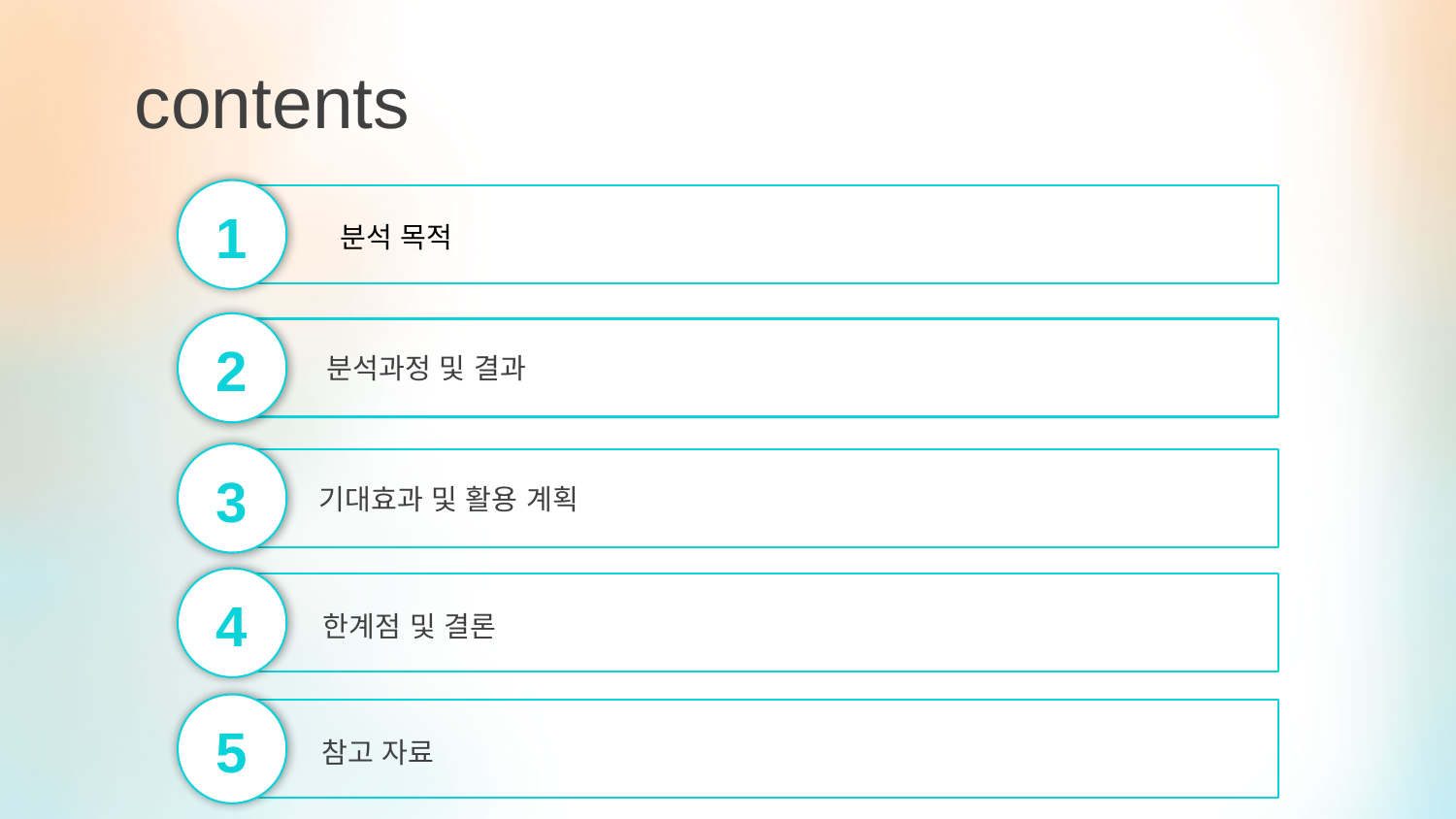

contents

1
 분석 목적

2
분석과정 및 결과

3
기대효과 및 활용 계획
4

4
한계점 및 결론
4

5
참고 자료